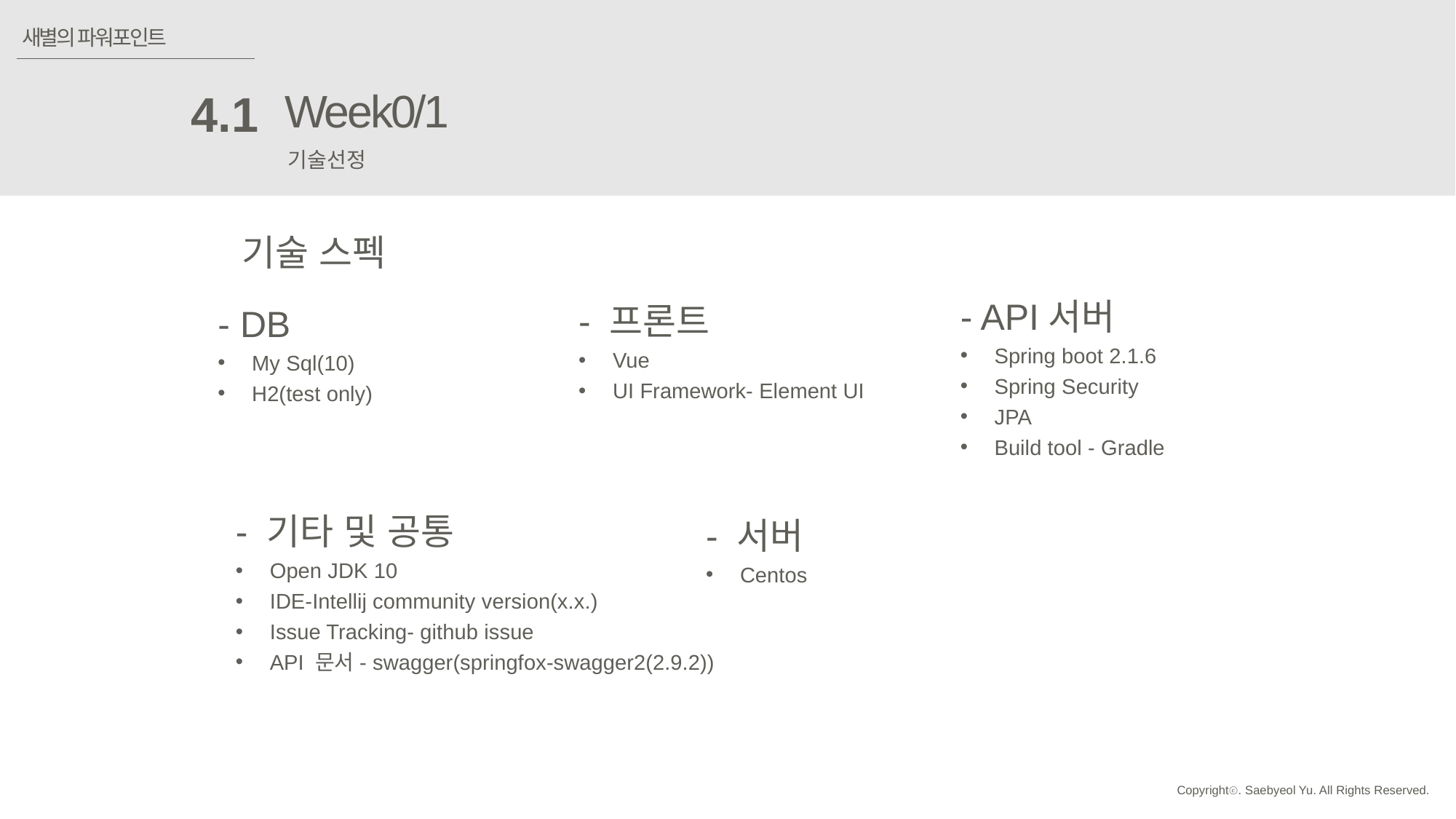

새별의 파워포인트
Week0/1
4.1
기술선정
기술 스펙
- API서버
Spring boot 2.1.6
Spring Security
JPA
Build tool - Gradle
- 프론트
Vue
UI Framework- Element UI
- DB
My Sql(10)
H2(test only)
- 기타 및 공통
Open JDK 10
IDE-Intellij community version(x.x.)
Issue Tracking- github issue
API 문서- swagger(springfox-swagger2(2.9.2))

- 서버
Centos